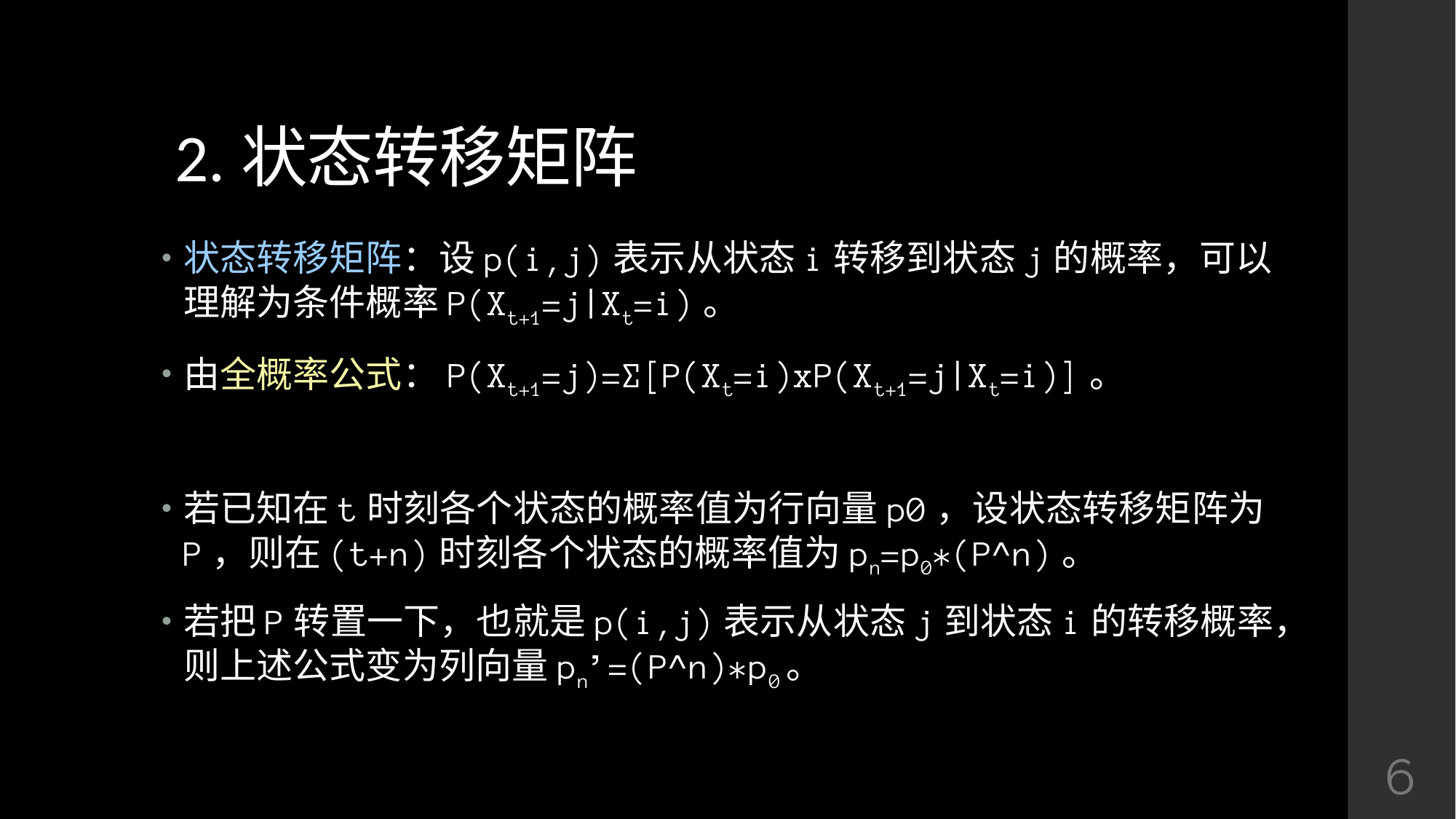

# 2.状态转移矩阵
状态转移矩阵：设p(i,j)表示从状态i转移到状态j的概率，可以理解为条件概率P(Xt+1=j|Xt=i)。
由全概率公式：P(Xt+1=j)=Σ[P(Xt=i)xP(Xt+1=j|Xt=i)]。

若已知在t时刻各个状态的概率值为行向量p0，设状态转移矩阵为P，则在(t+n)时刻各个状态的概率值为pn=p0*(P^n)。
若把P转置一下，也就是p(i,j)表示从状态j到状态i的转移概率，则上述公式变为列向量pn’=(P^n)*p0。
6